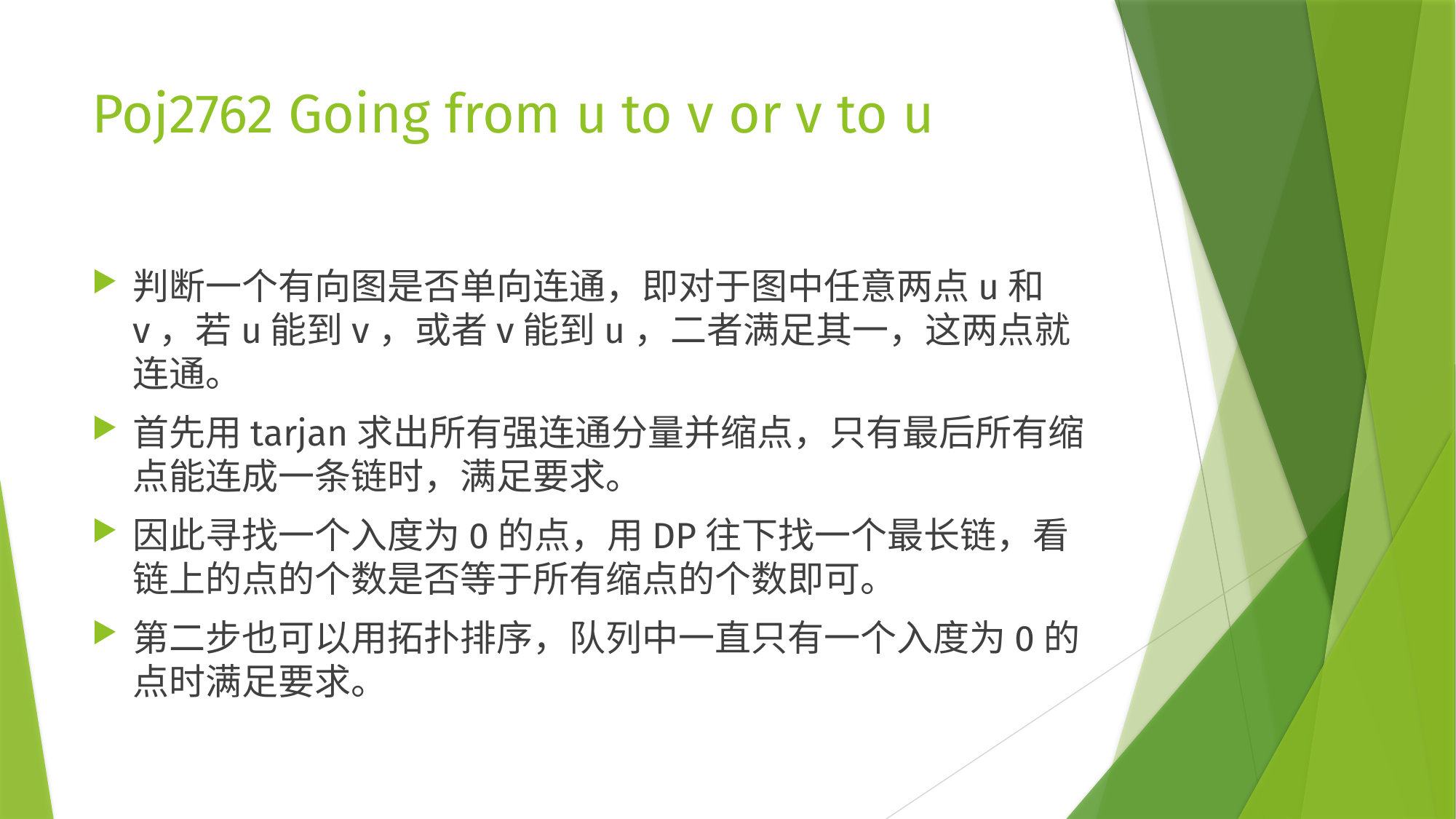

# Poj2762 Going from u to v or v to u
判断一个有向图是否单向连通，即对于图中任意两点u和v，若u能到v，或者v能到u，二者满足其一，这两点就连通。
首先用tarjan求出所有强连通分量并缩点，只有最后所有缩点能连成一条链时，满足要求。
因此寻找一个入度为0的点，用DP往下找一个最长链，看链上的点的个数是否等于所有缩点的个数即可。
第二步也可以用拓扑排序，队列中一直只有一个入度为0的点时满足要求。